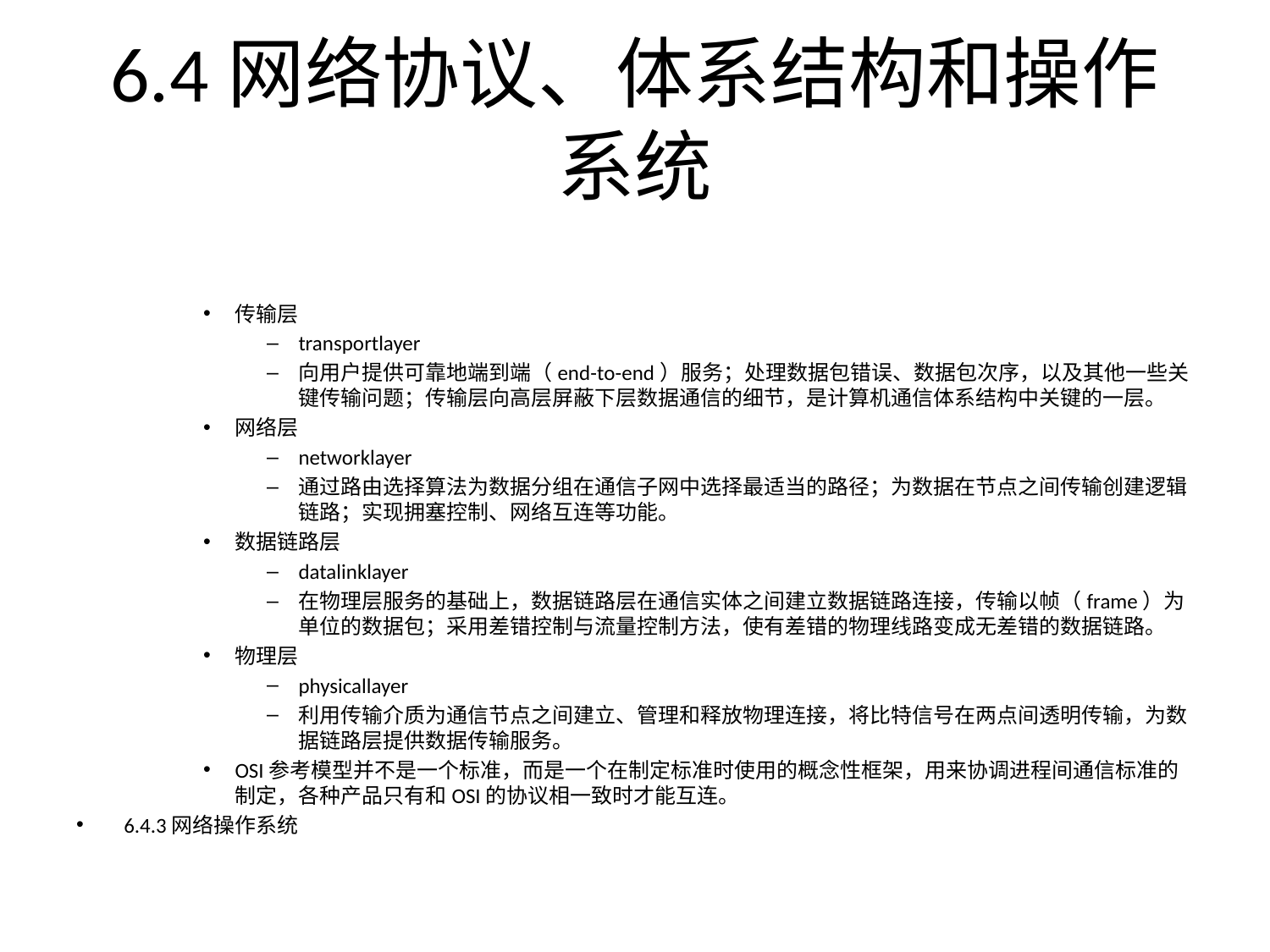

# 6.4网络协议、体系结构和操作系统

传输层
transportlayer
向用户提供可靠地端到端（end-to-end）服务；处理数据包错误、数据包次序，以及其他一些关键传输问题；传输层向高层屏蔽下层数据通信的细节，是计算机通信体系结构中关键的一层。
网络层
networklayer
通过路由选择算法为数据分组在通信子网中选择最适当的路径；为数据在节点之间传输创建逻辑链路；实现拥塞控制、网络互连等功能。
数据链路层
datalinklayer
在物理层服务的基础上，数据链路层在通信实体之间建立数据链路连接，传输以帧（frame）为单位的数据包；采用差错控制与流量控制方法，使有差错的物理线路变成无差错的数据链路。
物理层
physicallayer
利用传输介质为通信节点之间建立、管理和释放物理连接，将比特信号在两点间透明传输，为数据链路层提供数据传输服务。
OSI参考模型并不是一个标准，而是一个在制定标准时使用的概念性框架，用来协调进程间通信标准的制定，各种产品只有和OSI的协议相一致时才能互连。
6.4.3网络操作系统